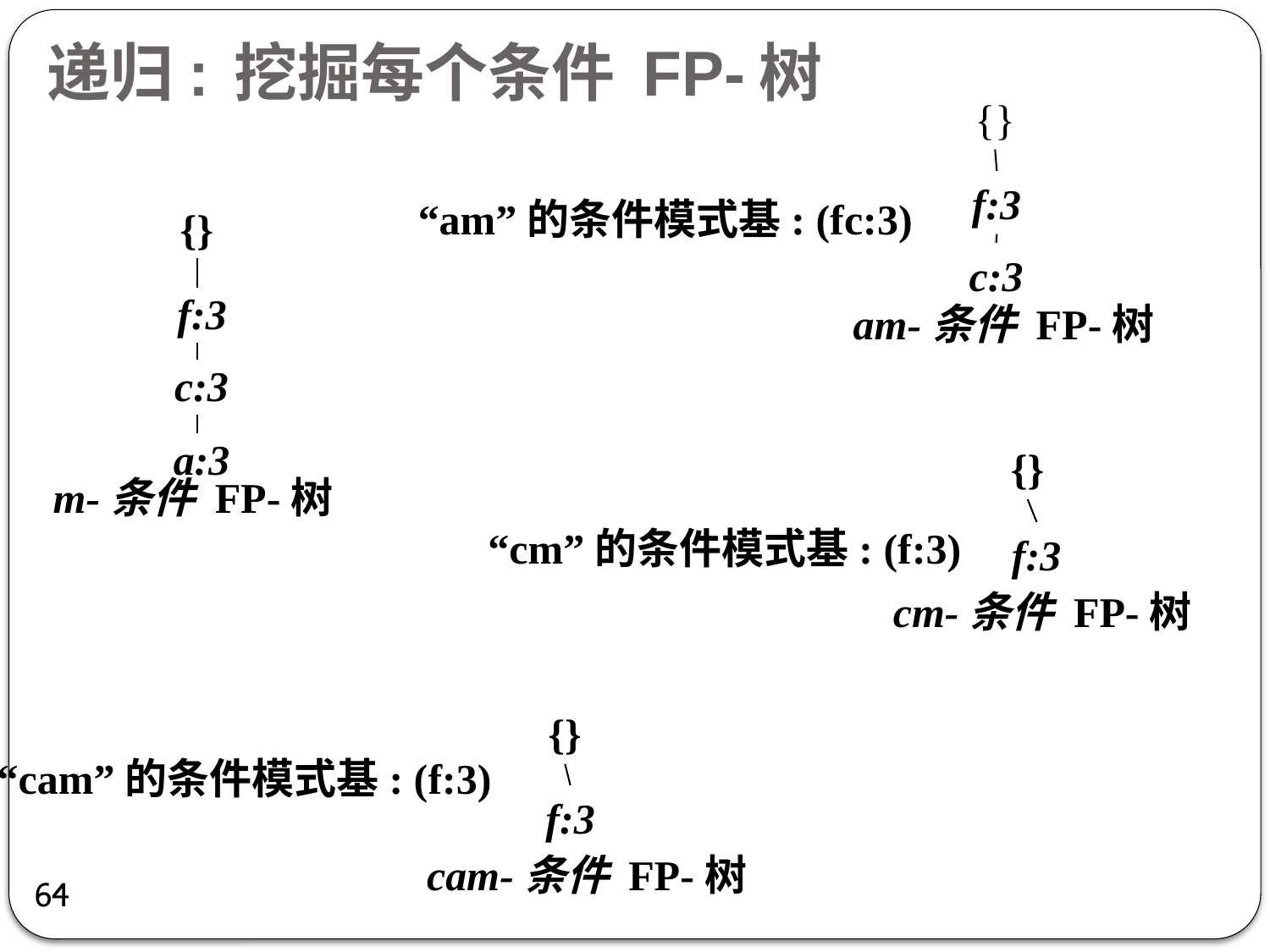

# 递归: 挖掘每个条件 FP-树
{}
f:3
c:3
am-条件 FP-树
“am”的条件模式基: (fc:3)
{}
f:3
c:3
a:3
m-条件 FP-树
{}
“cm”的条件模式基: (f:3)
f:3
cm-条件 FP-树
{}
“cam”的条件模式基: (f:3)
f:3
cam-条件 FP-树
64